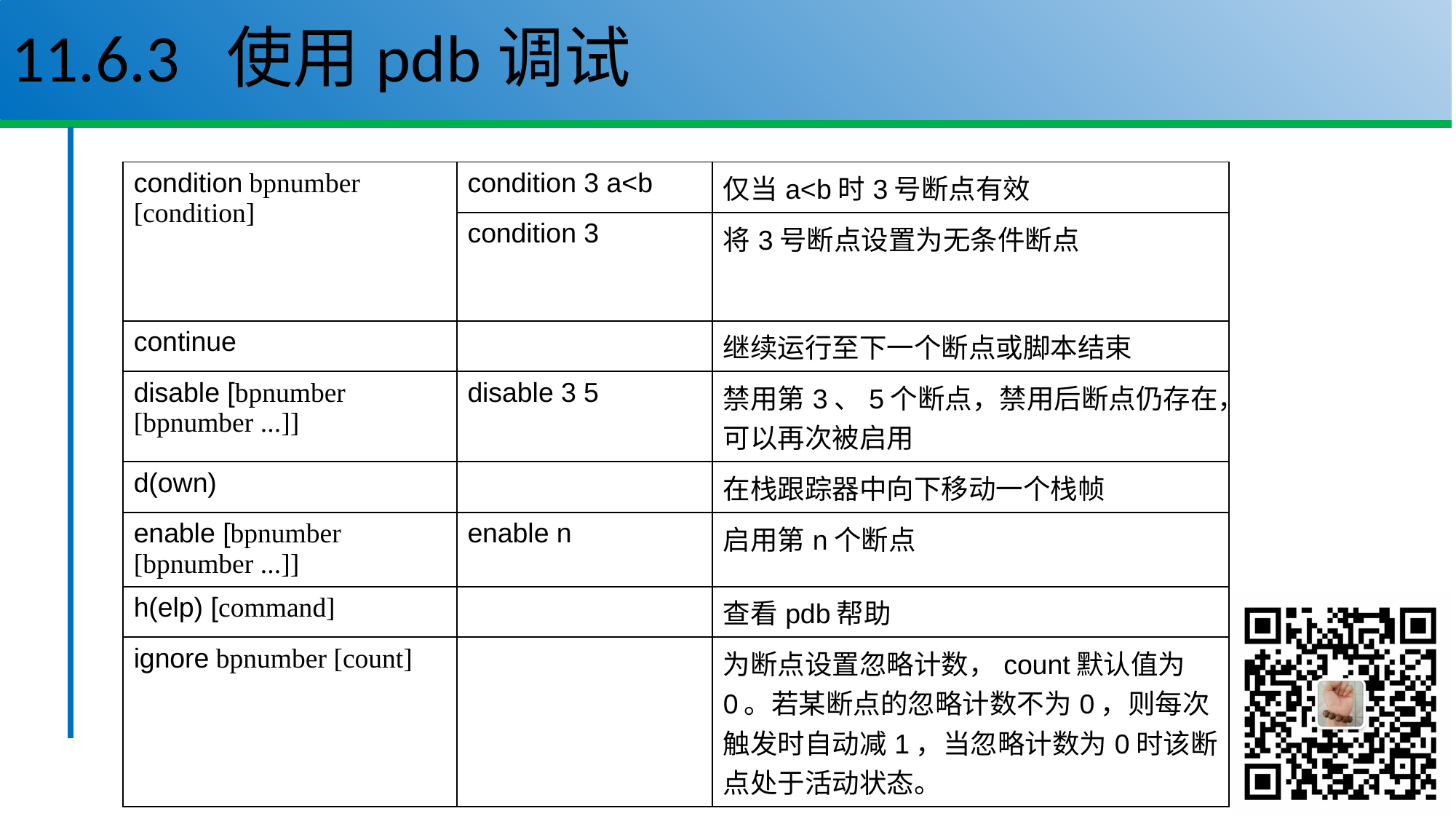

# 11.6.3  使用pdb调试
| condition bpnumber [condition] | condition 3 a<b | 仅当a<b时3号断点有效 |
| --- | --- | --- |
|  | condition 3 | 将3号断点设置为无条件断点 |
| continue |  | 继续运行至下一个断点或脚本结束 |
| disable [bpnumber [bpnumber ...]] | disable 3 5 | 禁用第3、5个断点，禁用后断点仍存在，可以再次被启用 |
| d(own) |  | 在栈跟踪器中向下移动一个栈帧 |
| enable [bpnumber [bpnumber ...]] | enable n | 启用第n个断点 |
| h(elp) [command] |  | 查看pdb帮助 |
| ignore bpnumber [count] |  | 为断点设置忽略计数，count默认值为0。若某断点的忽略计数不为0，则每次触发时自动减1，当忽略计数为0时该断点处于活动状态。 |